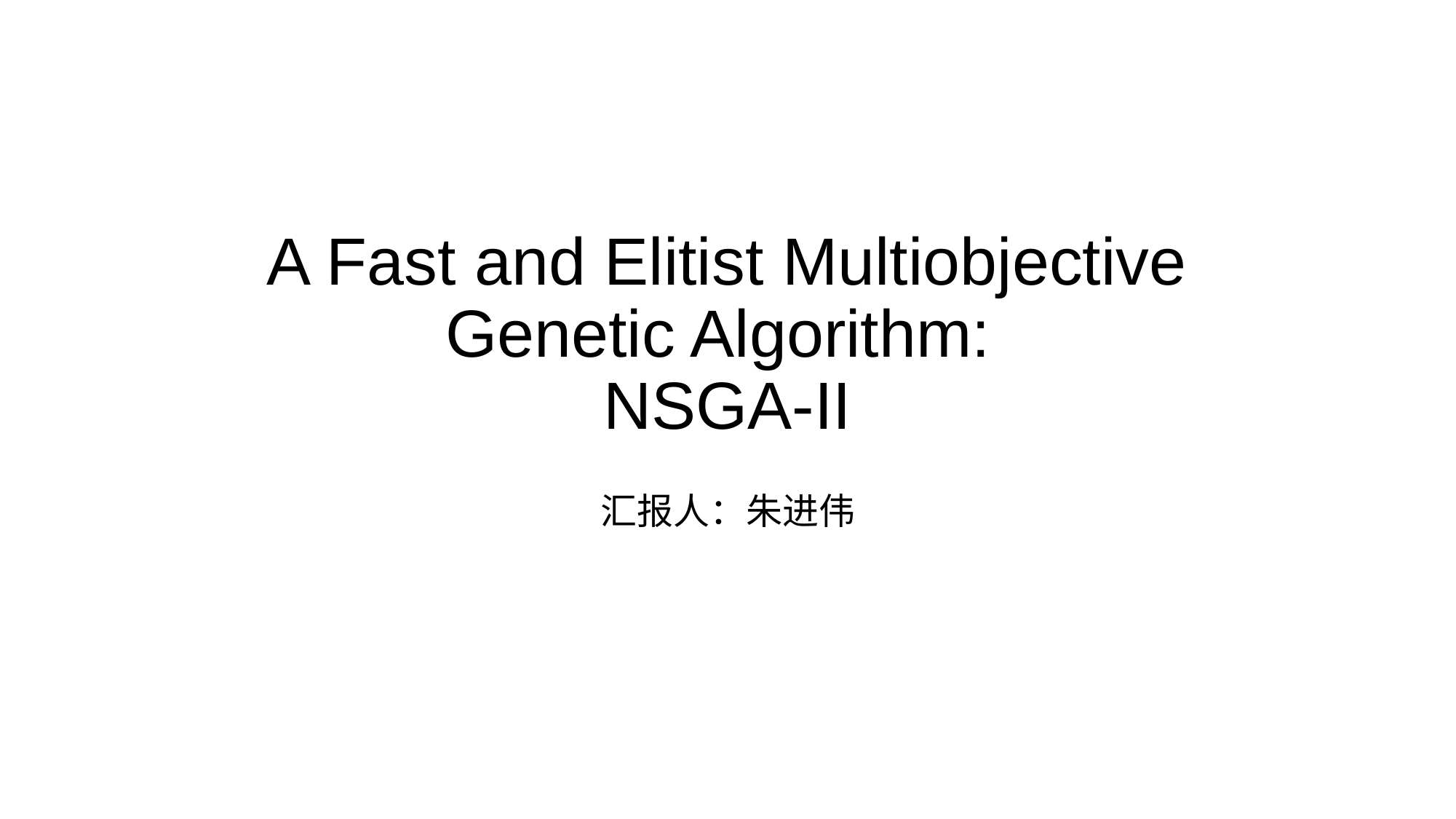

# A Fast and Elitist Multiobjective Genetic Algorithm: NSGA-II
汇报人：朱进伟